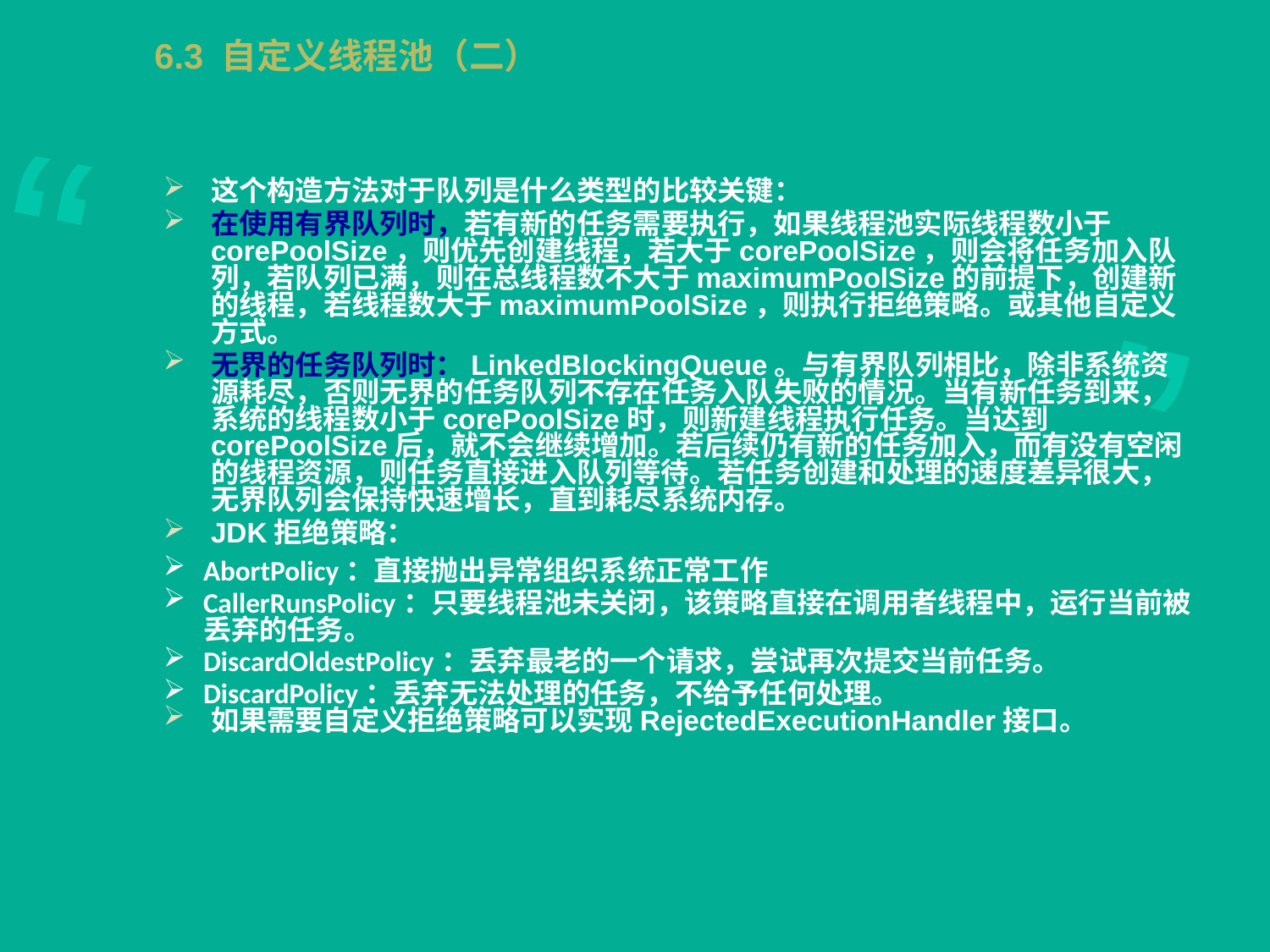

# 6.3 自定义线程池（二）

这个构造方法对于队列是什么类型的比较关键：
在使用有界队列时，若有新的任务需要执行，如果线程池实际线程数小于corePoolSize，则优先创建线程，若大于corePoolSize，则会将任务加入队列，若队列已满，则在总线程数不大于maximumPoolSize的前提下，创建新的线程，若线程数大于maximumPoolSize，则执行拒绝策略。或其他自定义方式。
无界的任务队列时：LinkedBlockingQueue。与有界队列相比，除非系统资源耗尽，否则无界的任务队列不存在任务入队失败的情况。当有新任务到来，系统的线程数小于corePoolSize时，则新建线程执行任务。当达到corePoolSize后，就不会继续增加。若后续仍有新的任务加入，而有没有空闲的线程资源，则任务直接进入队列等待。若任务创建和处理的速度差异很大，无界队列会保持快速增长，直到耗尽系统内存。
JDK拒绝策略：
AbortPolicy：直接抛出异常组织系统正常工作
CallerRunsPolicy：只要线程池未关闭，该策略直接在调用者线程中，运行当前被丢弃的任务。
DiscardOldestPolicy：丢弃最老的一个请求，尝试再次提交当前任务。
DiscardPolicy：丢弃无法处理的任务，不给予任何处理。
如果需要自定义拒绝策略可以实现RejectedExecutionHandler接口。